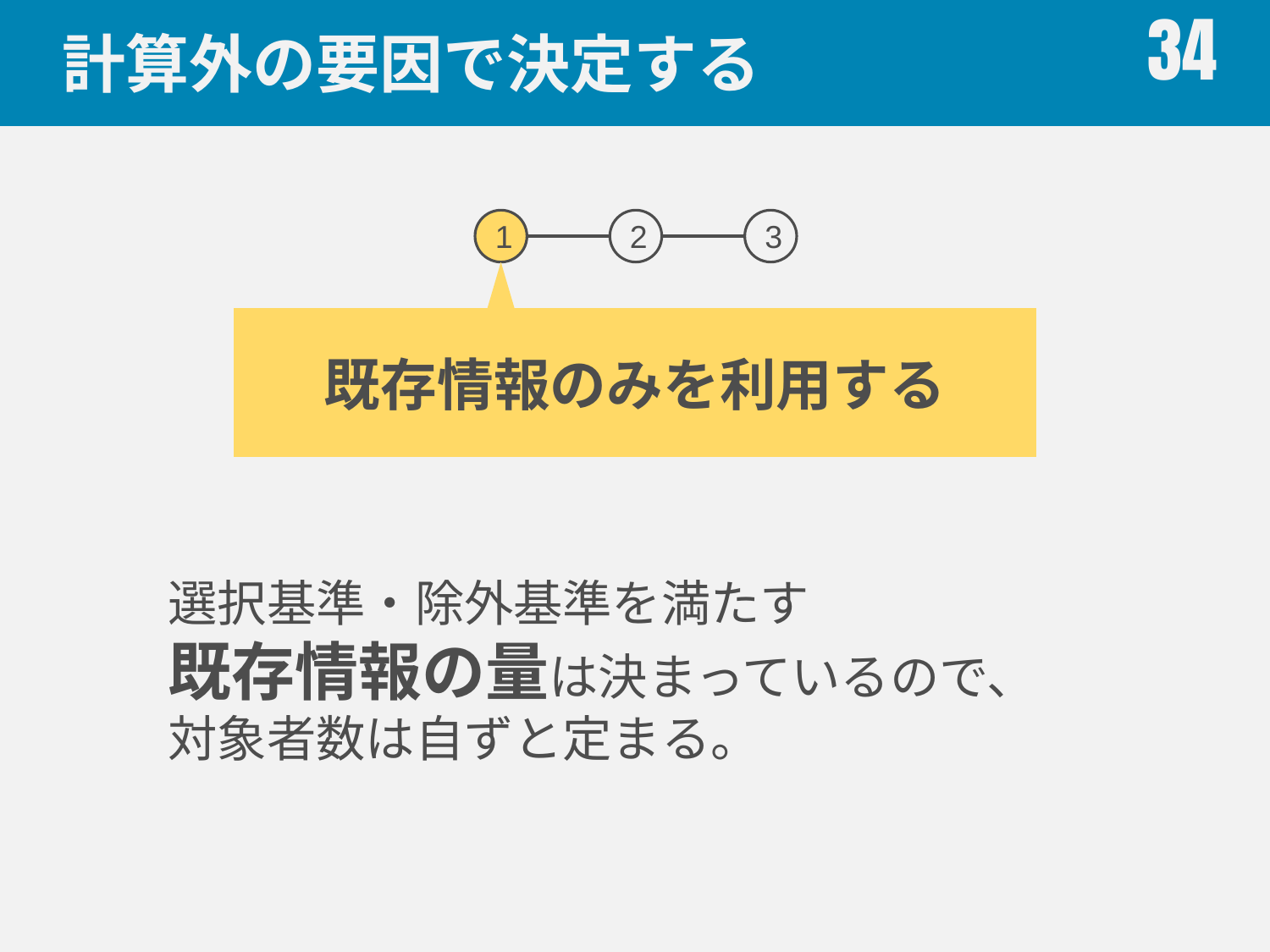

# 計算外の要因で決定する
 34
1
2
3

既存情報のみを利用する
選択基準・除外基準を満たす
既存情報の量は決まっているので、
対象者数は自ずと定まる。